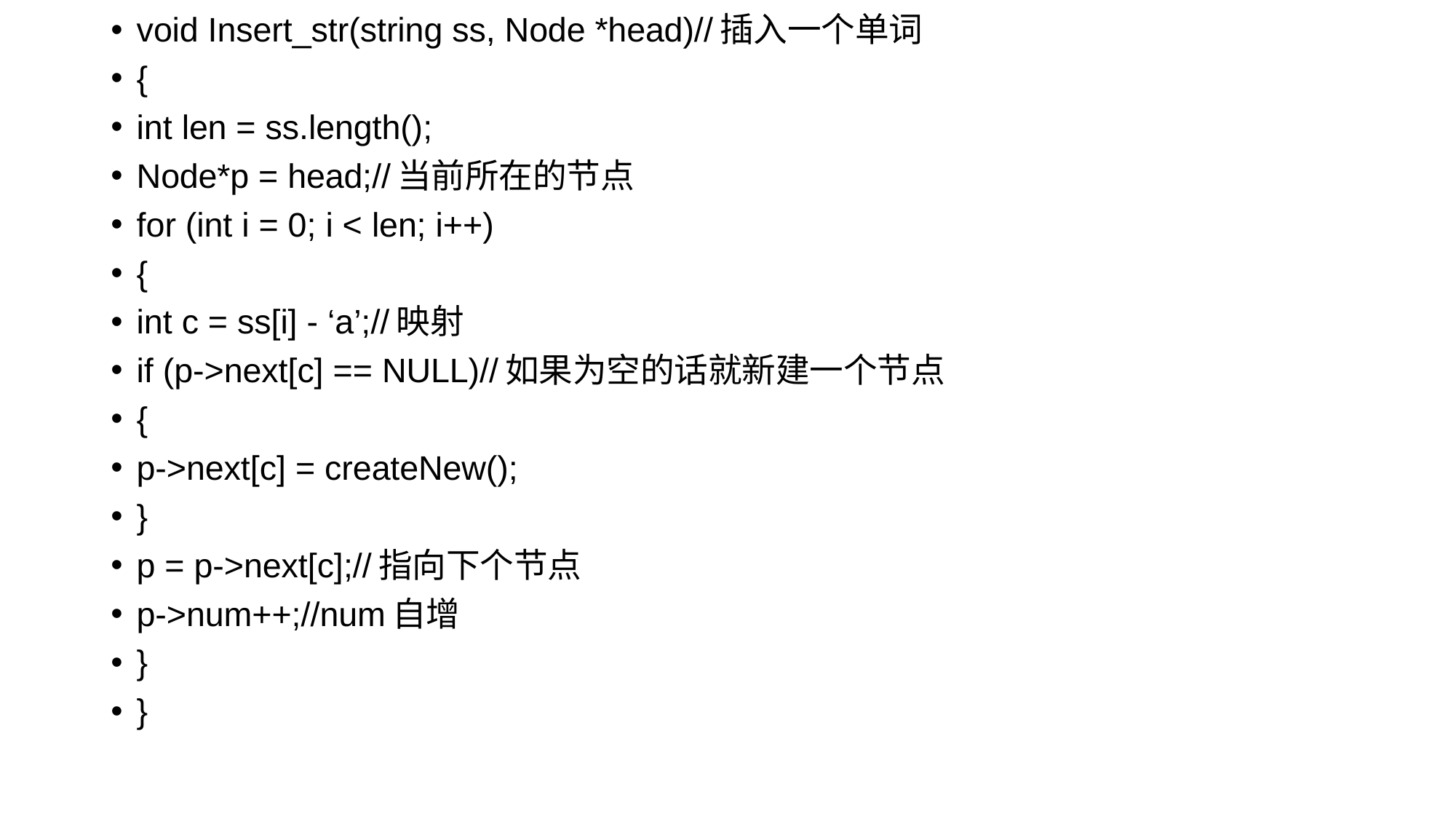

void Insert_str(string ss, Node *head)//插入一个单词
{
int len = ss.length();
Node*p = head;//当前所在的节点
for (int i = 0; i < len; i++)
{
int c = ss[i] - ‘a’;//映射
if (p->next[c] == NULL)//如果为空的话就新建一个节点
{
p->next[c] = createNew();
}
p = p->next[c];//指向下个节点
p->num++;//num自增
}
}